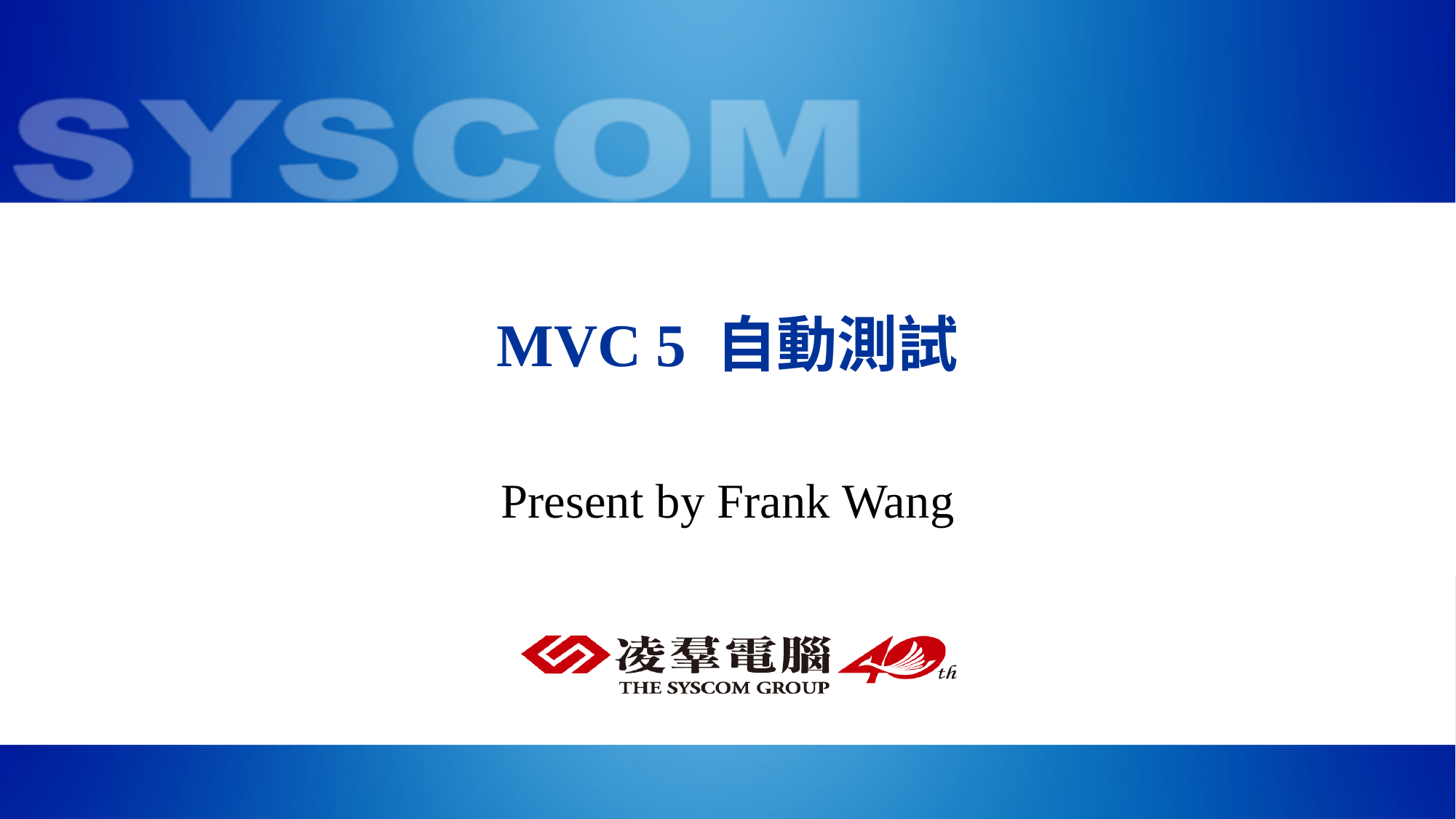

# MVC 5 自動測試
Present by Frank Wang